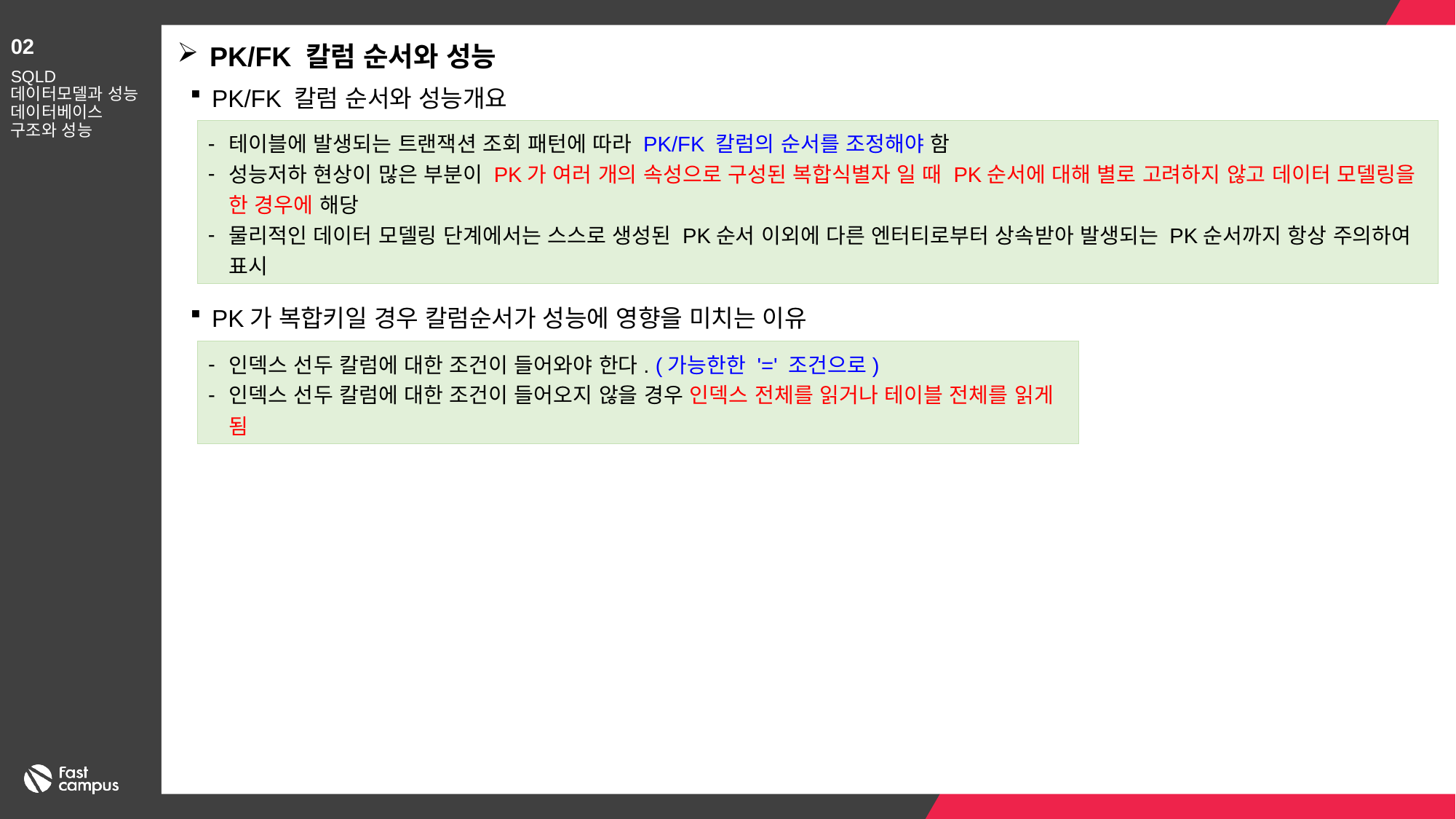

02
PK/FK 칼럼 순서와 성능
SQLD
데이터모델과 성능
데이터베이스 구조와 성능

PK/FK 칼럼 순서와 성능개요
테이블에 발생되는 트랜잭션 조회 패턴에 따라 PK/FK 칼럼의 순서를 조정해야 함
성능저하 현상이 많은 부분이 PK가 여러 개의 속성으로 구성된 복합식별자 일 때 PK순서에 대해 별로 고려하지 않고 데이터 모델링을 한 경우에 해당
물리적인 데이터 모델링 단계에서는 스스로 생성된 PK순서 이외에 다른 엔터티로부터 상속받아 발생되는 PK순서까지 항상 주의하여 표시
PK가 복합키일 경우 칼럼순서가 성능에 영향을 미치는 이유
인덱스 선두 칼럼에 대한 조건이 들어와야 한다. (가능한한 '=' 조건으로)
인덱스 선두 칼럼에 대한 조건이 들어오지 않을 경우 인덱스 전체를 읽거나 테이블 전체를 읽게 됨